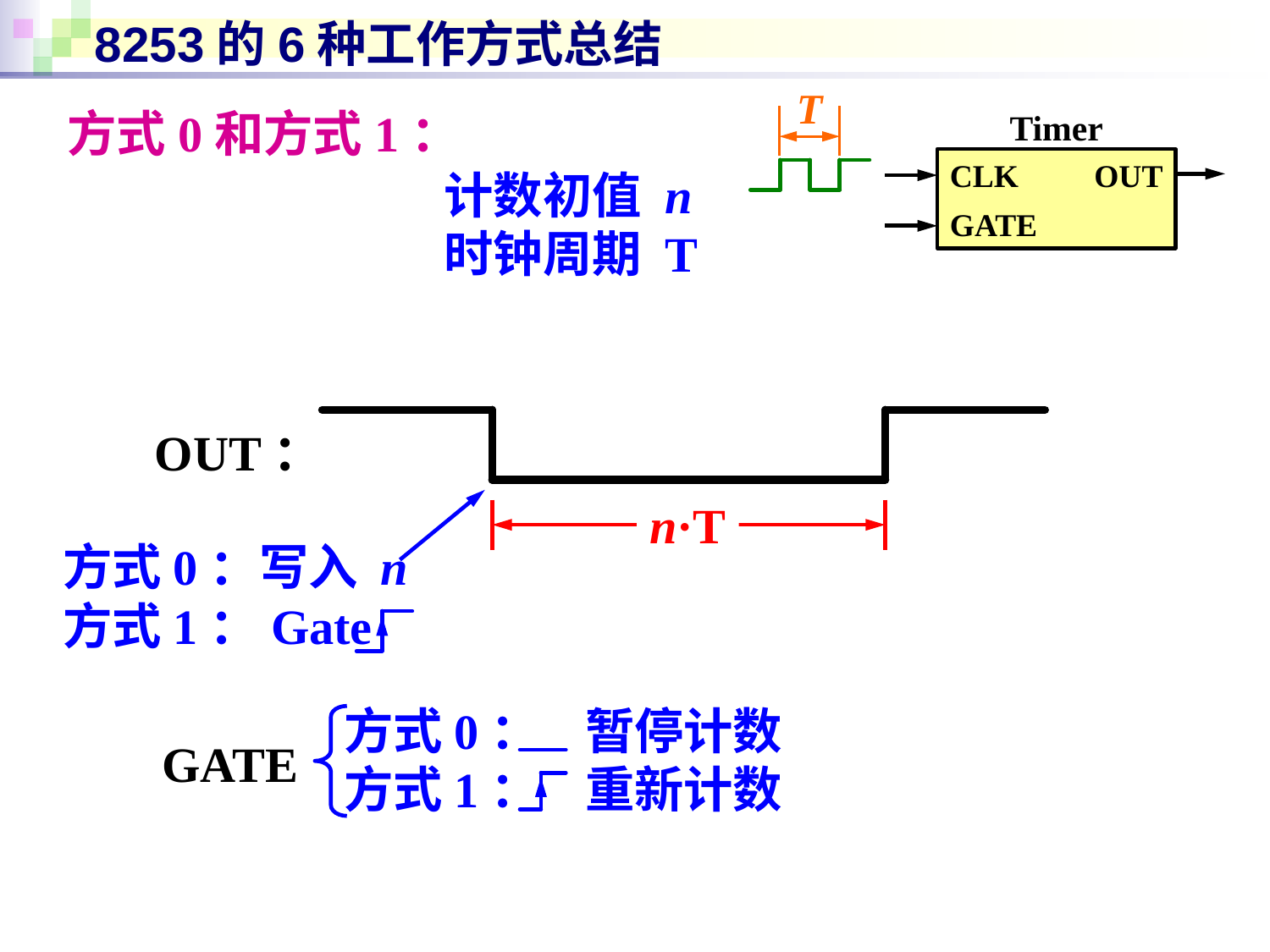

# 8253的6种工作方式总结
T
方式0和方式1：
Timer

CLK
OUT
GATE
计数初值 n
时钟周期 T
OUT：
n·T
方式0：写入 n
方式1：Gate
方式0：    暂停计数
方式1：    重新计数

GATE
59